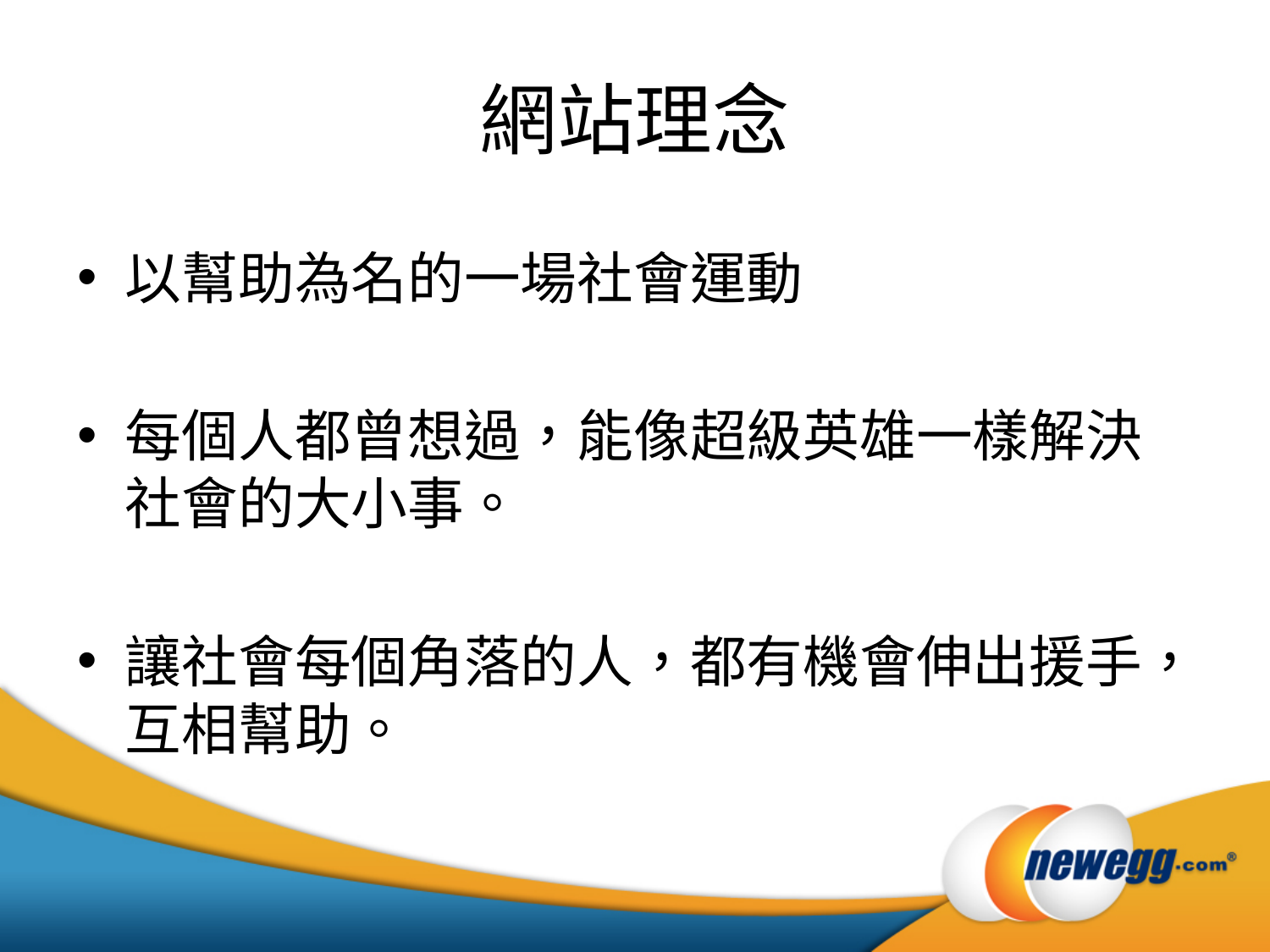

# 網站理念
以幫助為名的一場社會運動

每個人都曾想過，能像超級英雄一樣解決社會的大小事。

讓社會每個角落的人，都有機會伸出援手，互相幫助。